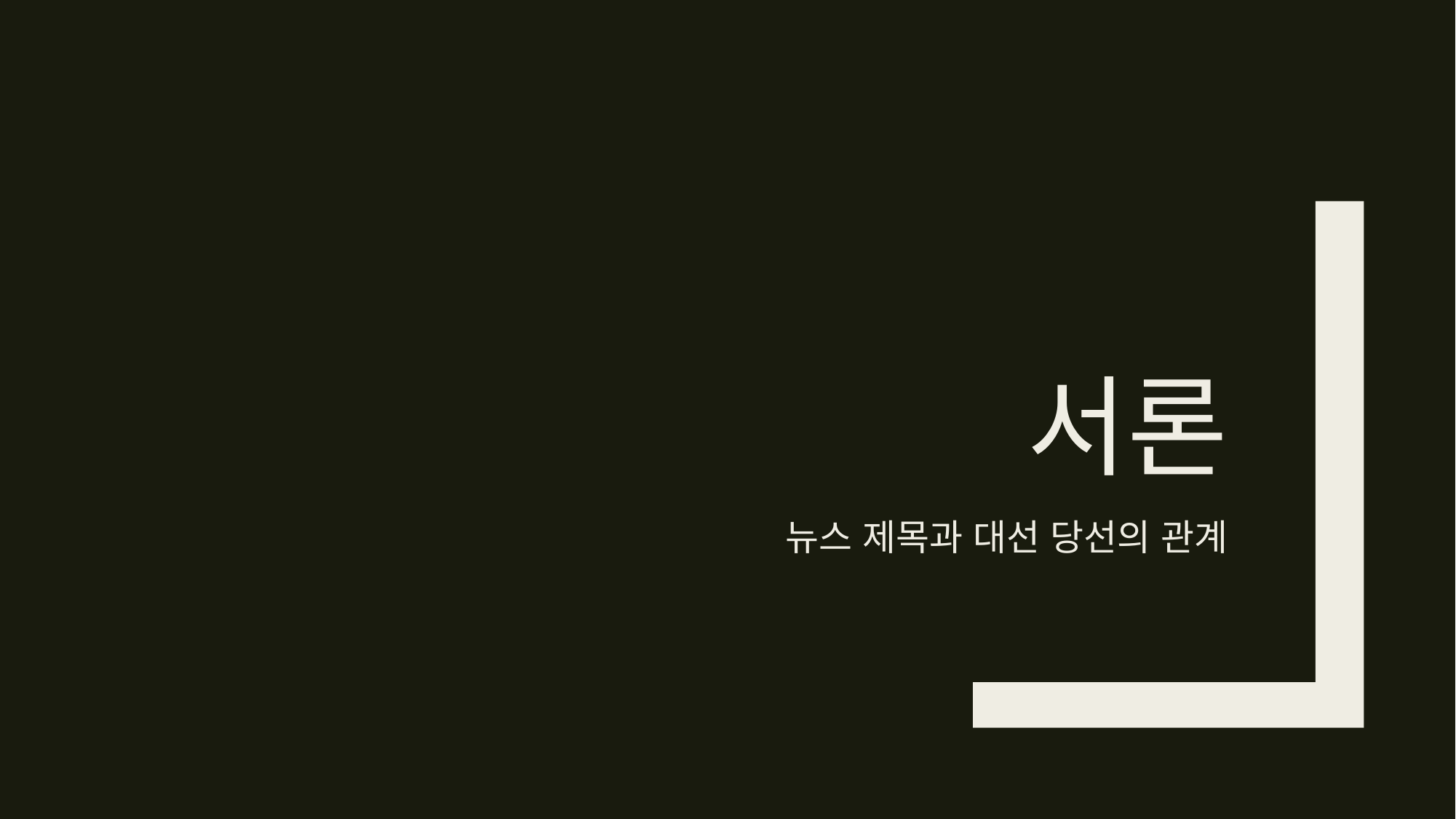

# 서론
뉴스 제목과 대선 당선의 관계